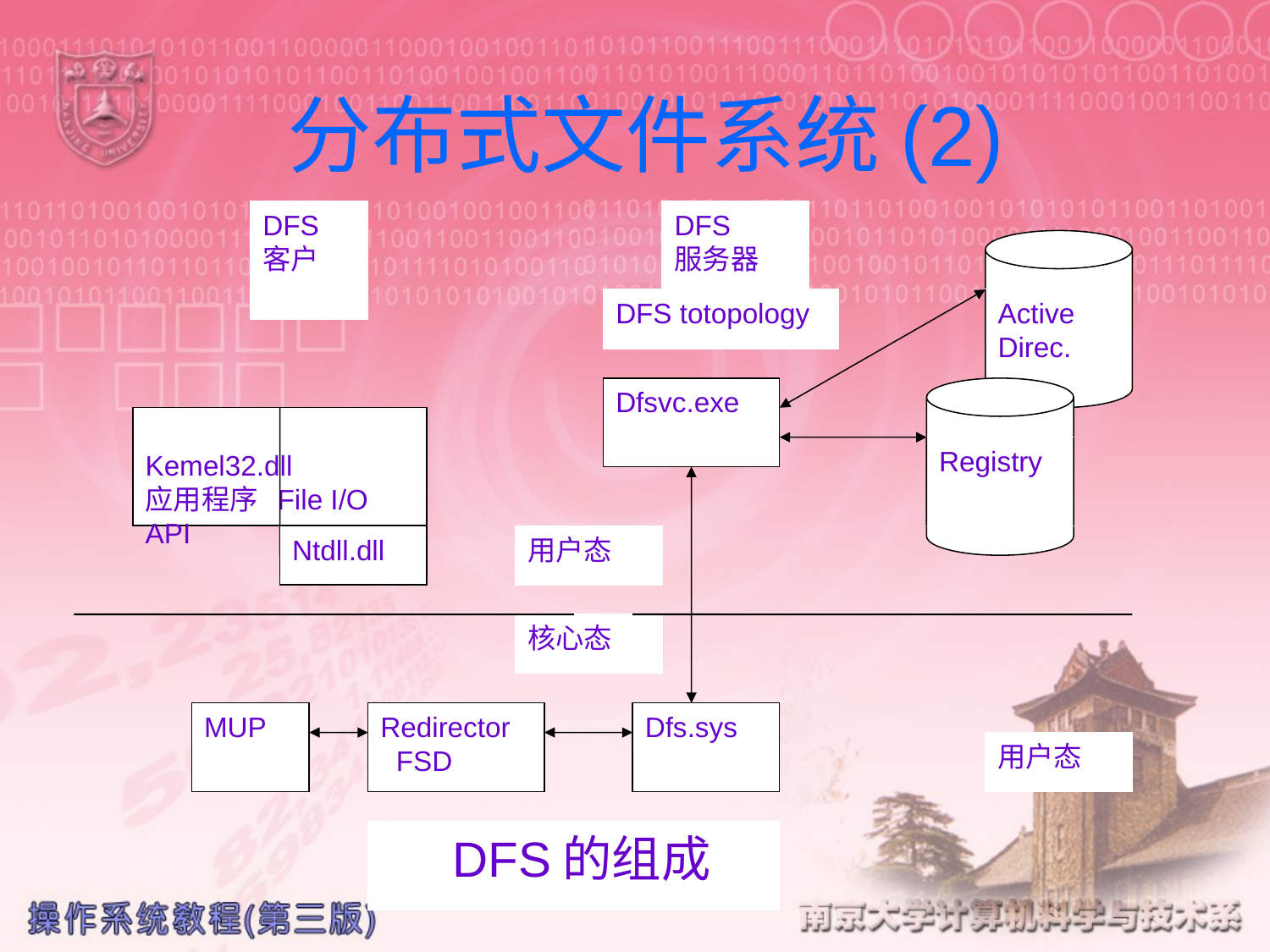

分布式文件系统(2)
DFS
客户
DFS
服务器

DFS totopology

Active
Direc.

Dfsvc.exe

                 Kemel32.dll
应用程序  File I/O API

Registry

Ntdll.dll
用户态

核心态

MUP
Redirector
  FSD
Dfs.sys

用户态
  DFS的组成